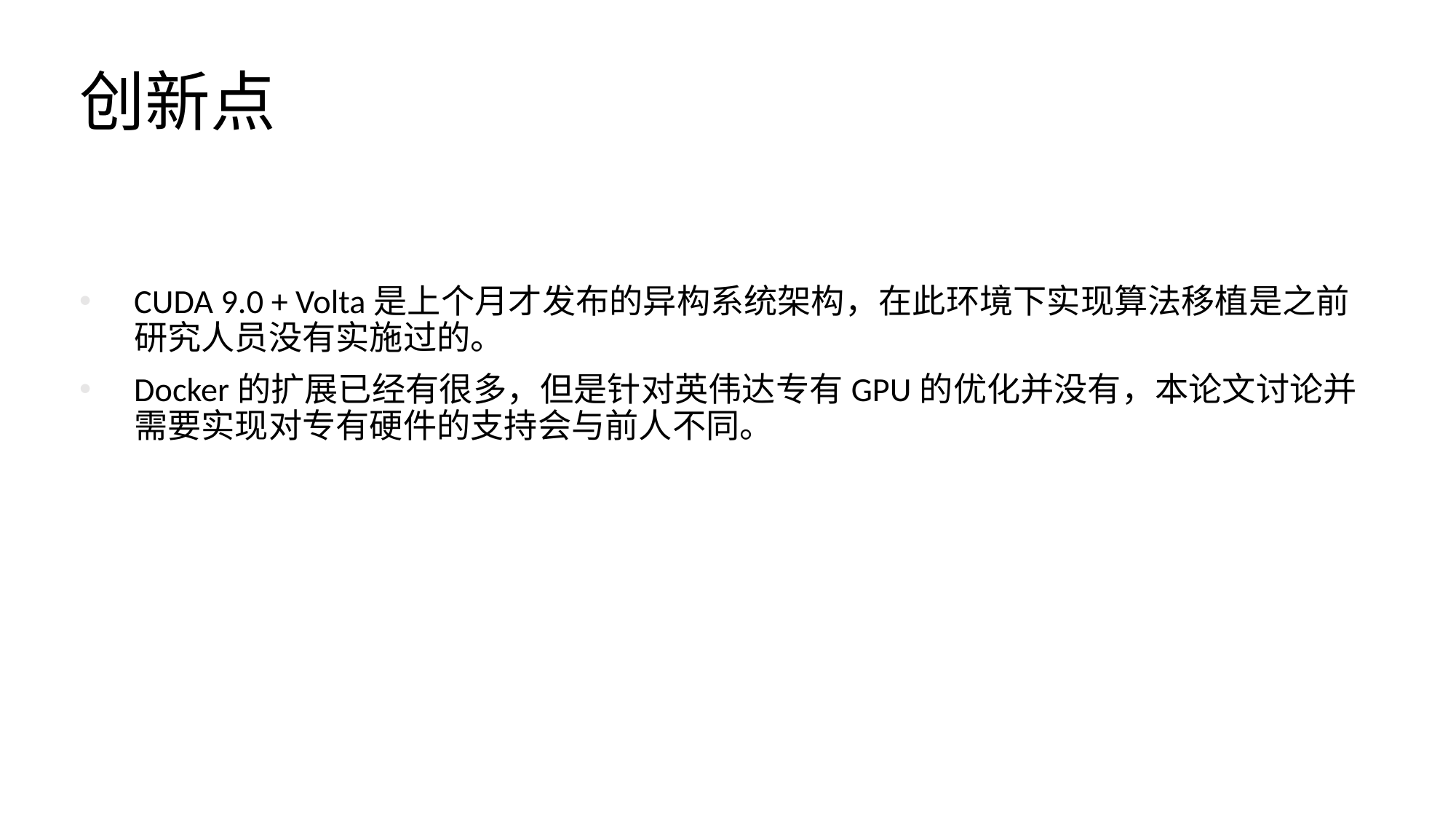

# 创新点
CUDA 9.0 + Volta是上个月才发布的异构系统架构，在此环境下实现算法移植是之前研究人员没有实施过的。
Docker的扩展已经有很多，但是针对英伟达专有GPU的优化并没有，本论文讨论并需要实现对专有硬件的支持会与前人不同。